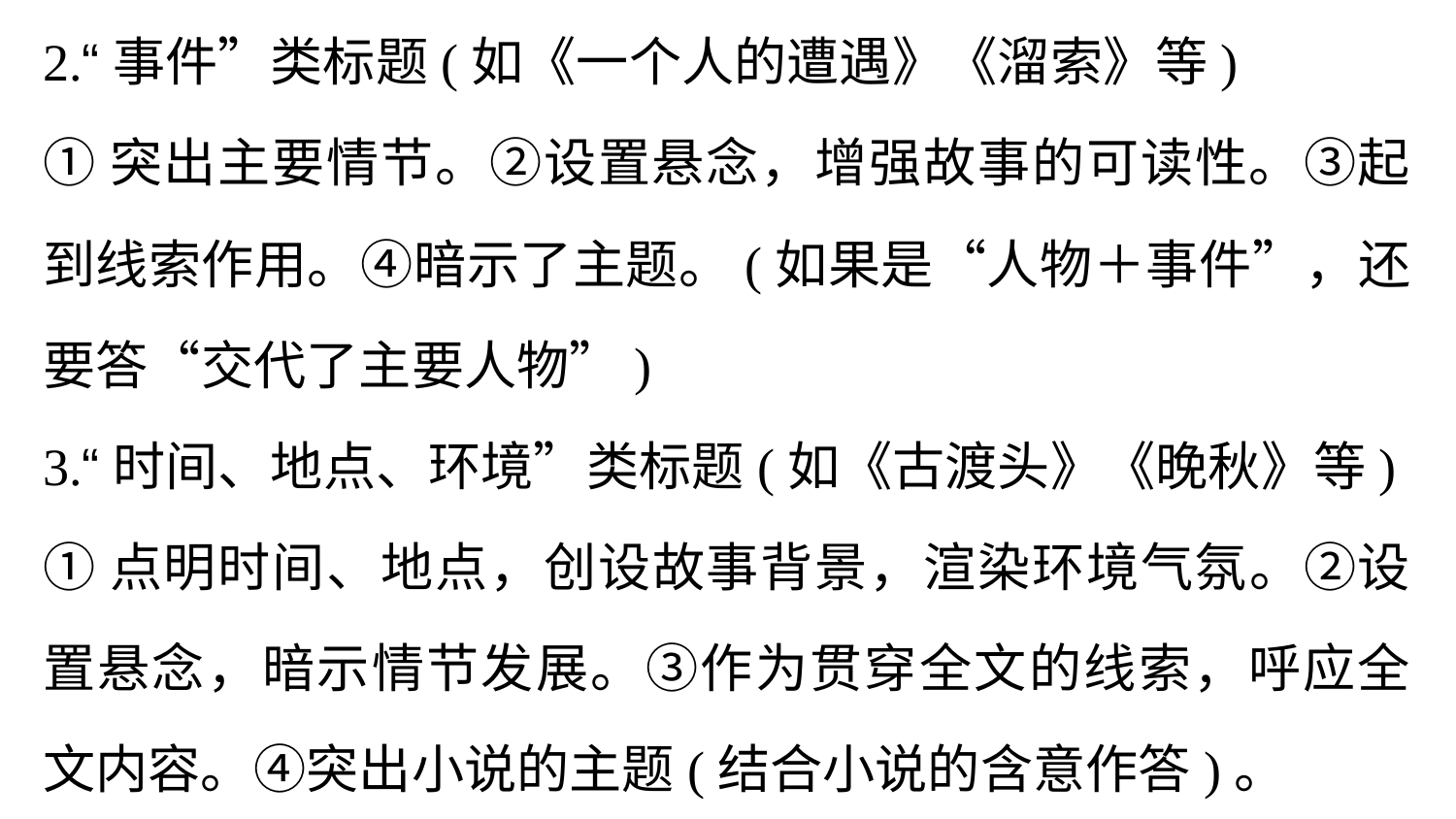

2.“事件”类标题(如《一个人的遭遇》《溜索》等)
①突出主要情节。②设置悬念，增强故事的可读性。③起到线索作用。④暗示了主题。(如果是“人物＋事件”，还要答“交代了主要人物”)
3.“时间、地点、环境”类标题(如《古渡头》《晚秋》等)
①点明时间、地点，创设故事背景，渲染环境气氛。②设置悬念，暗示情节发展。③作为贯穿全文的线索，呼应全文内容。④突出小说的主题(结合小说的含意作答)。